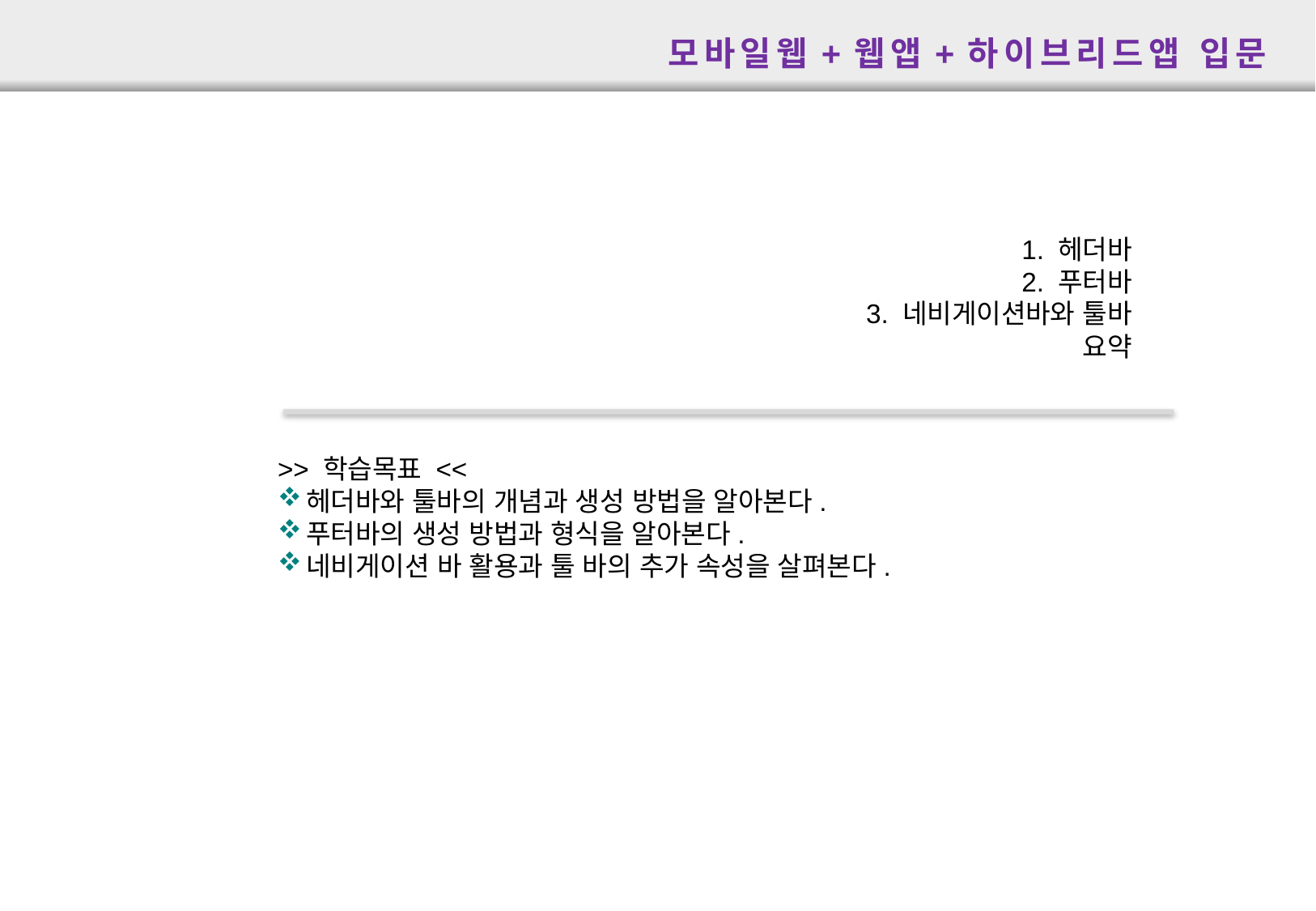

모바일웹+웹앱+하이브리드앱 입문
1. 헤더바
2. 푸터바
3. 네비게이션바와 툴바
요약

>> 학습목표 <<
헤더바와 툴바의 개념과 생성 방법을 알아본다.
푸터바의 생성 방법과 형식을 알아본다.
네비게이션 바 활용과 툴 바의 추가 속성을 살펴본다.